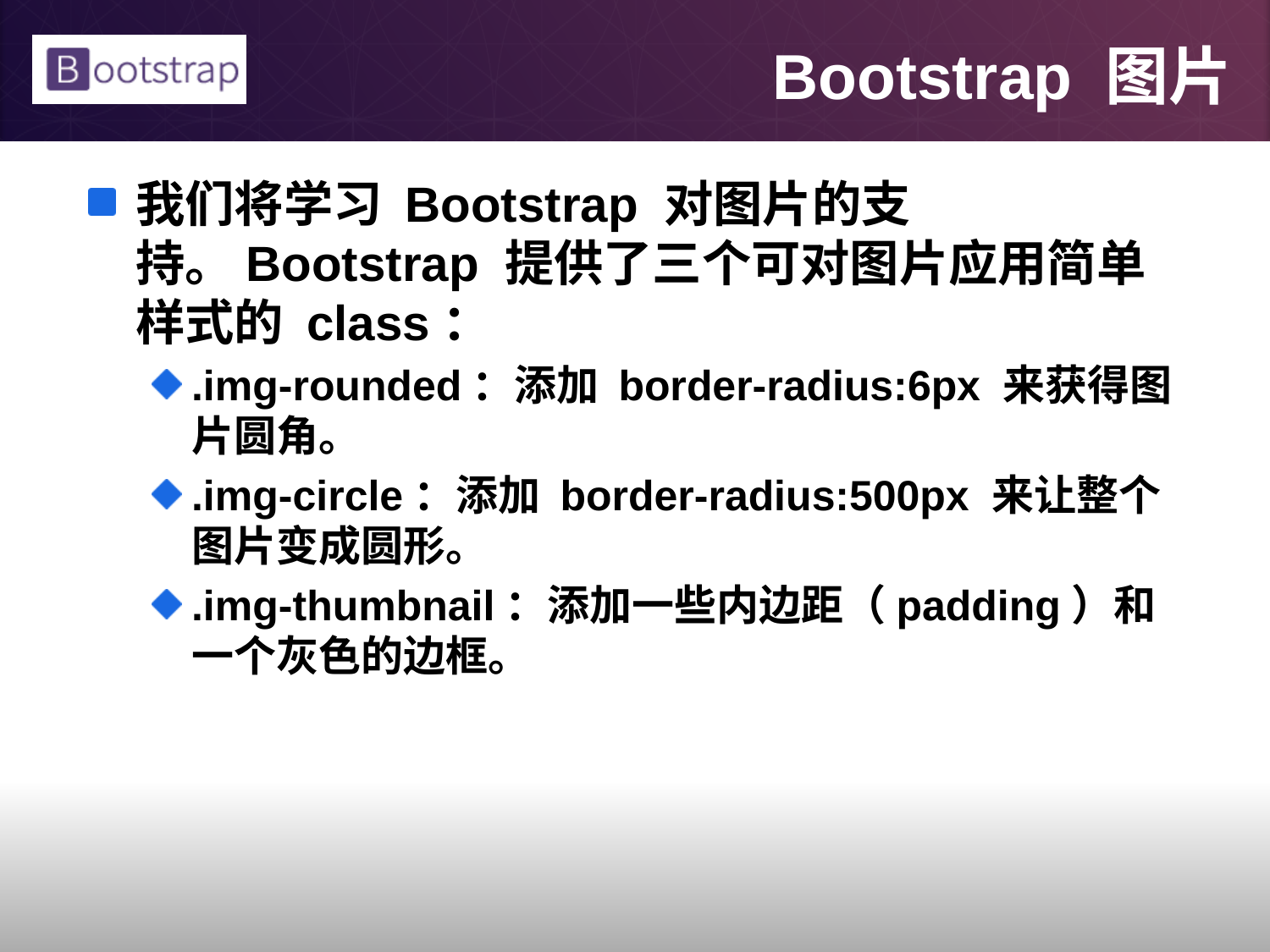

# Bootstrap 图片
我们将学习 Bootstrap 对图片的支持。Bootstrap 提供了三个可对图片应用简单样式的 class：
.img-rounded：添加 border-radius:6px 来获得图片圆角。
.img-circle：添加 border-radius:500px 来让整个图片变成圆形。
.img-thumbnail：添加一些内边距（padding）和一个灰色的边框。